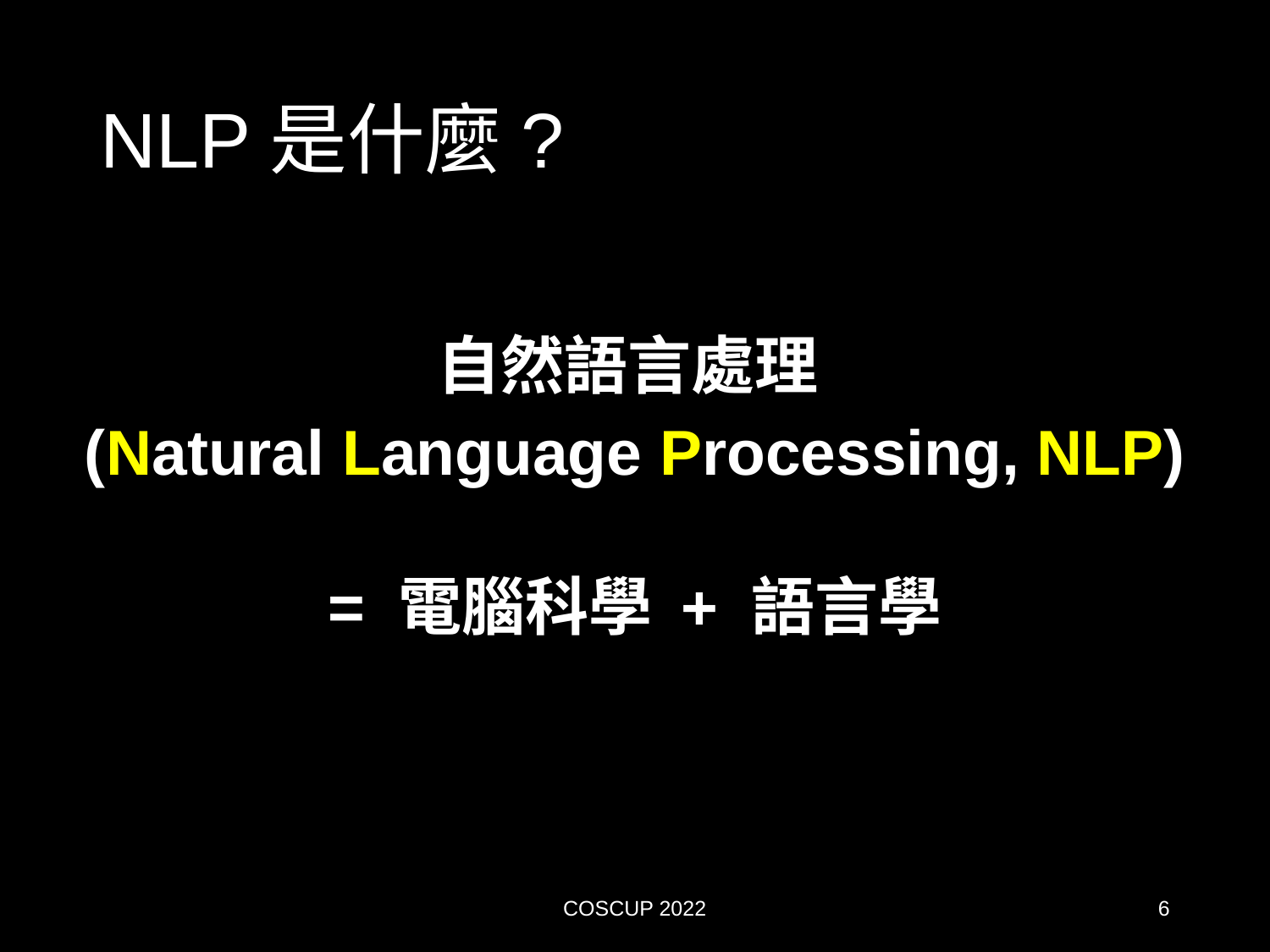

# NLP是什麼?
自然語言處理
(Natural Language Processing, NLP)
= 電腦科學 + 語言學
COSCUP 2022
6